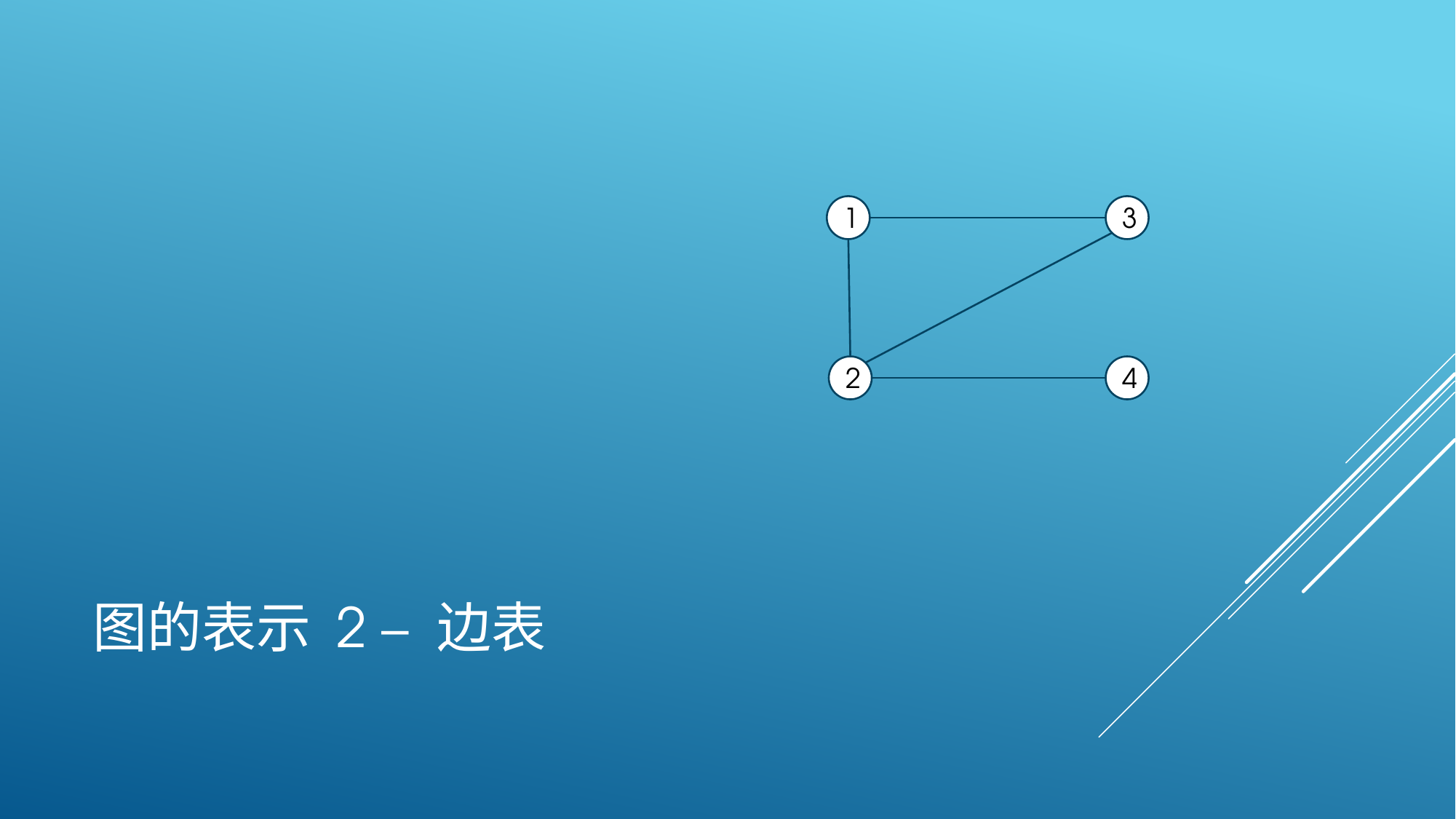

1
3
2
4
# 图的表示 2 – 边表